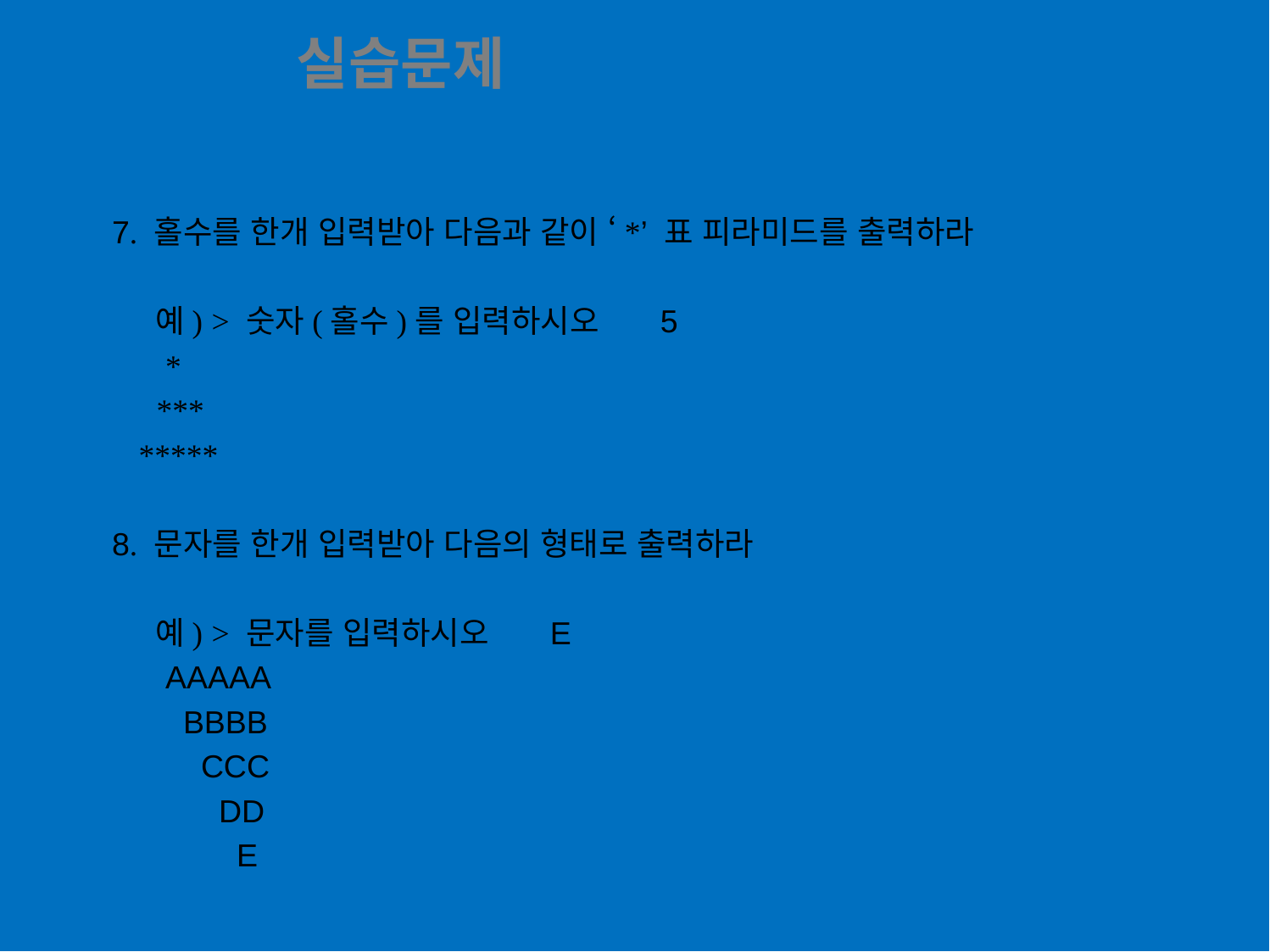

실습문제
7. 홀수를 한개 입력받아 다음과 같이 ‘*’ 표 피라미드를 출력하라

    예) > 숫자(홀수)를 입력하시오      5
      *
     ***
   *****

8. 문자를 한개 입력받아 다음의 형태로 출력하라

    예) > 문자를 입력하시오      E
      AAAAA
        BBBB
          CCC
            DD
              E